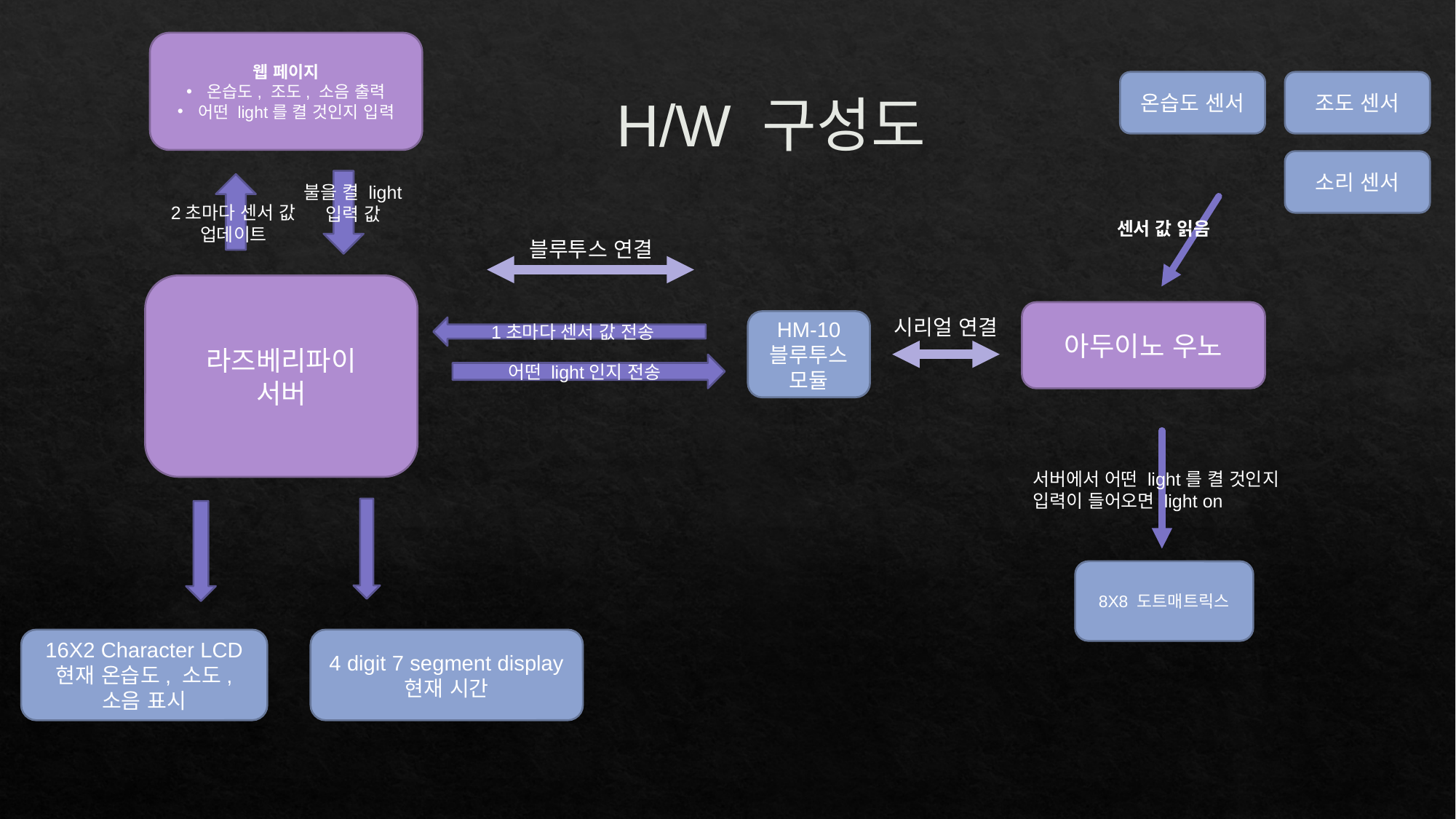

웹 페이지
온습도, 조도, 소음 출력
어떤 light를 켤 것인지 입력
H/W 구성도
온습도 센서
조도 센서
소리 센서

불을 켤 light 입력 값
2초마다 센서 값 업데이트
센서 값 읽음
블루투스 연결
라즈베리파이
서버
아두이노 우노
시리얼 연결
HM-10
블루투스 모듈
1초마다 센서 값 전송
어떤 light인지 전송
서버에서 어떤 light를 켤 것인지 입력이 들어오면 light on

8X8 도트매트릭스
16X2 Character LCD
현재 온습도, 소도, 소음 표시
4 digit 7 segment display
현재 시간